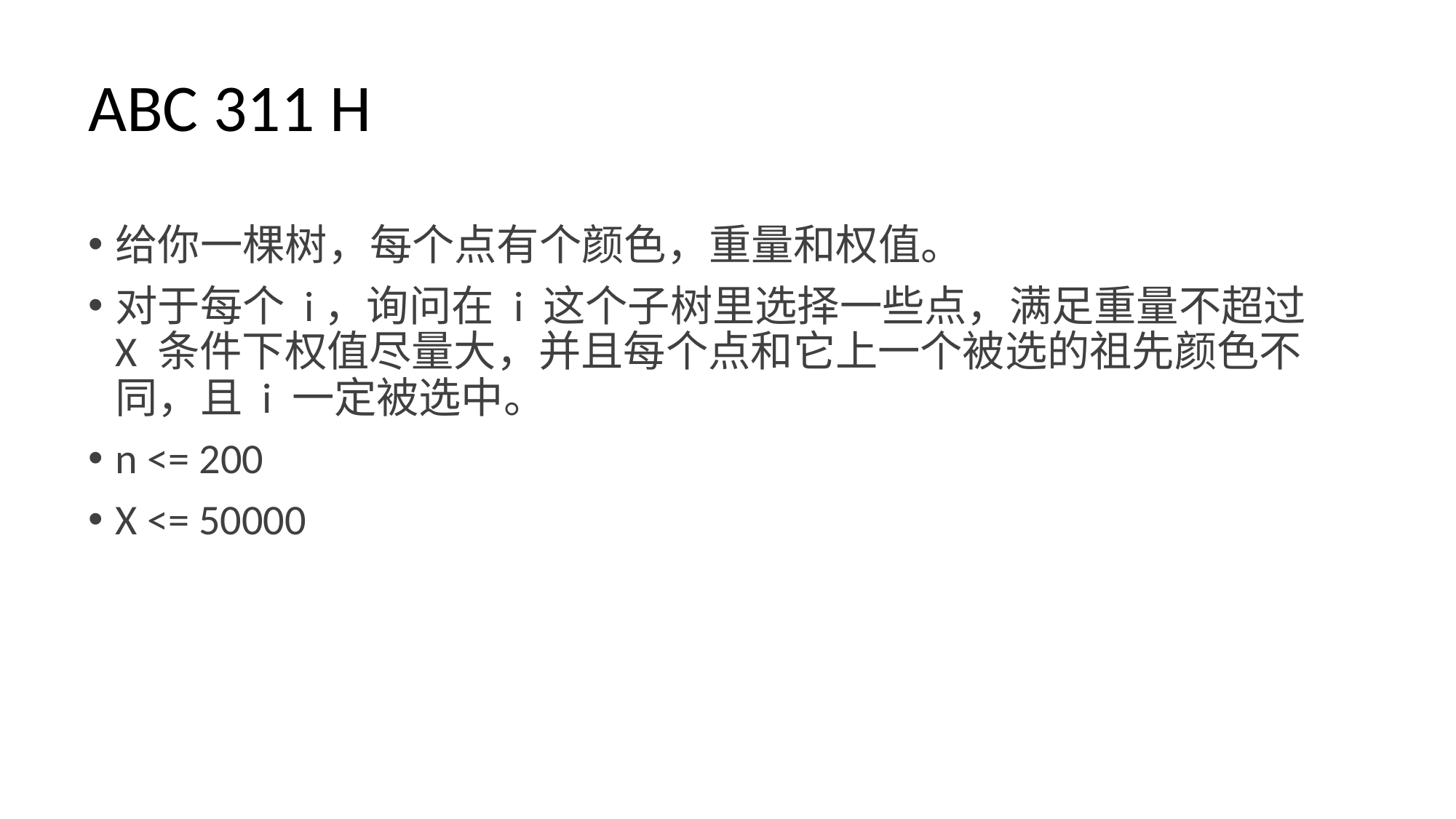

# ABC 311 H
给你一棵树，每个点有个颜色，重量和权值。
对于每个 i，询问在 i 这个子树里选择一些点，满足重量不超过 X 条件下权值尽量大，并且每个点和它上一个被选的祖先颜色不同，且 i 一定被选中。
n <= 200
X <= 50000